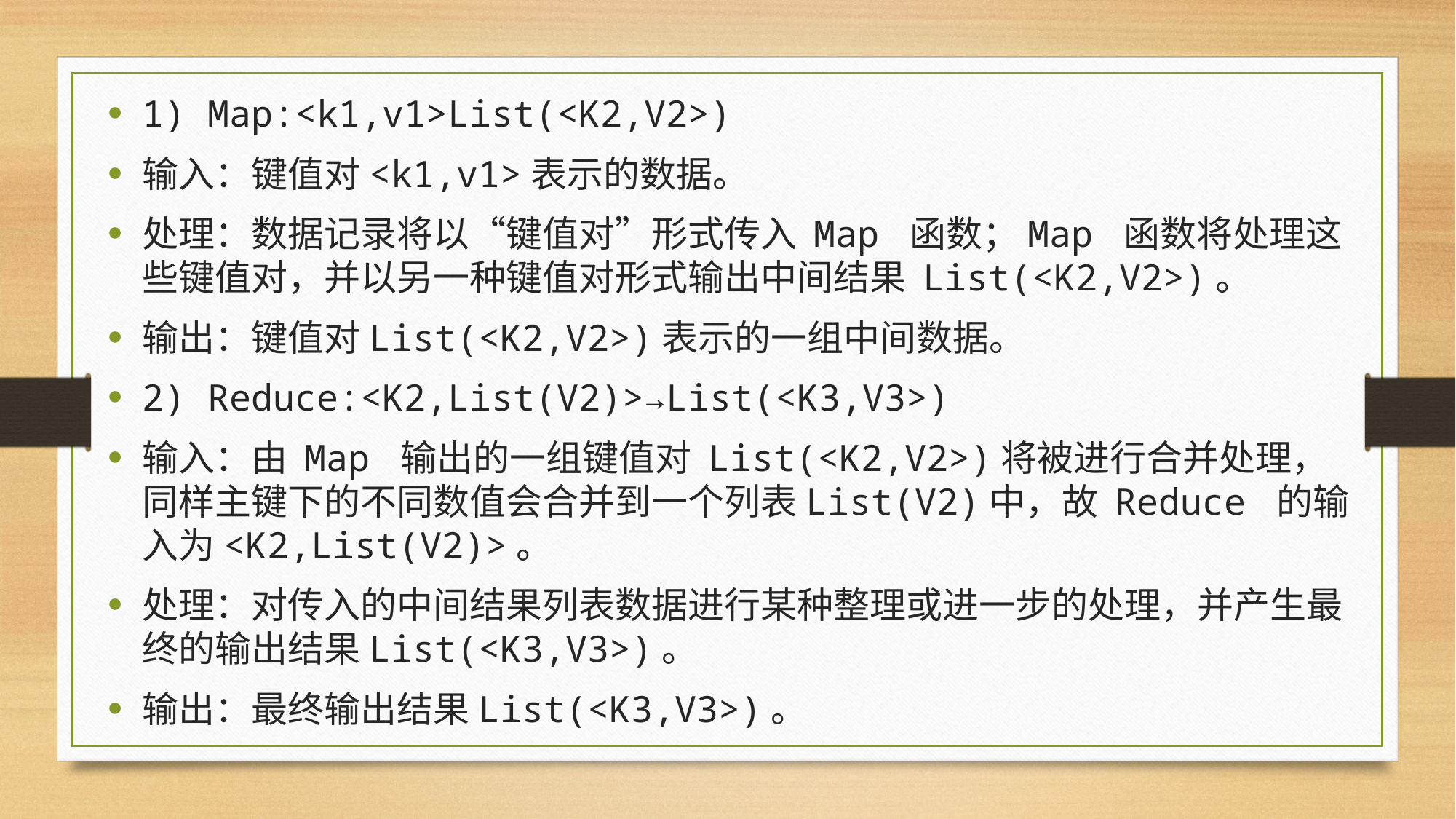

1) Map:<k1,v1>List(<K2,V2>)
输入：键值对<k1,v1>表示的数据。
处理：数据记录将以“键值对”形式传入 Map 函数；Map 函数将处理这些键值对，并以另一种键值对形式输出中间结果 List(<K2,V2>)。
输出：键值对List(<K2,V2>)表示的一组中间数据。
2) Reduce:<K2,List(V2)>→List(<K3,V3>)
输入：由 Map 输出的一组键值对 List(<K2,V2>)将被进行合并处理，同样主键下的不同数值会合并到一个列表List(V2)中，故 Reduce 的输入为<K2,List(V2)>。
处理：对传入的中间结果列表数据进行某种整理或进一步的处理，并产生最终的输出结果List(<K3,V3>)。
输出：最终输出结果List(<K3,V3>)。